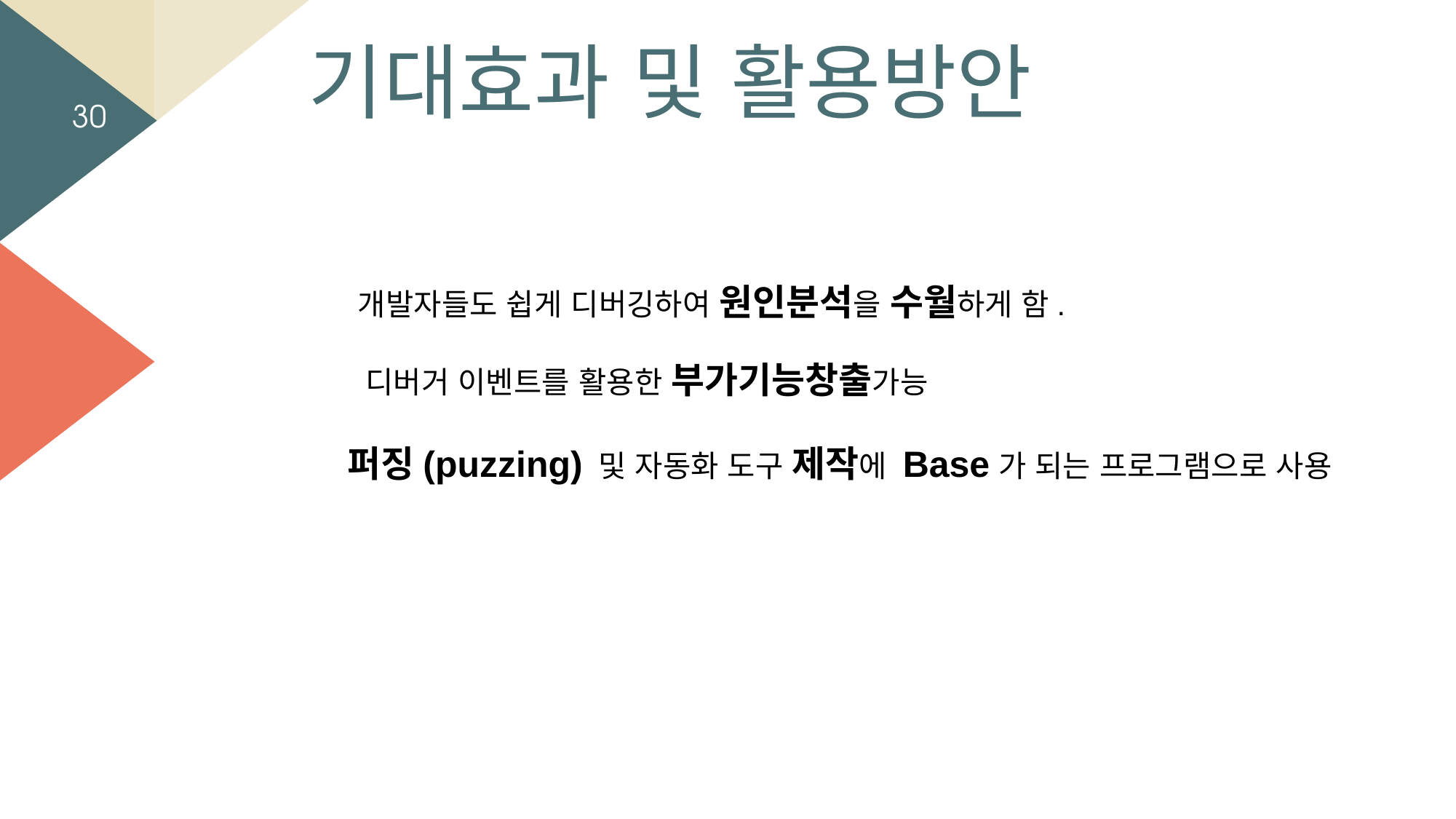

기대효과 및 활용방안
30
개발자들도 쉽게 디버깅하여 원인분석을 수월하게 함.
디버거 이벤트를 활용한 부가기능창출가능
퍼징(puzzing) 및 자동화 도구 제작에 Base가 되는 프로그램으로 사용